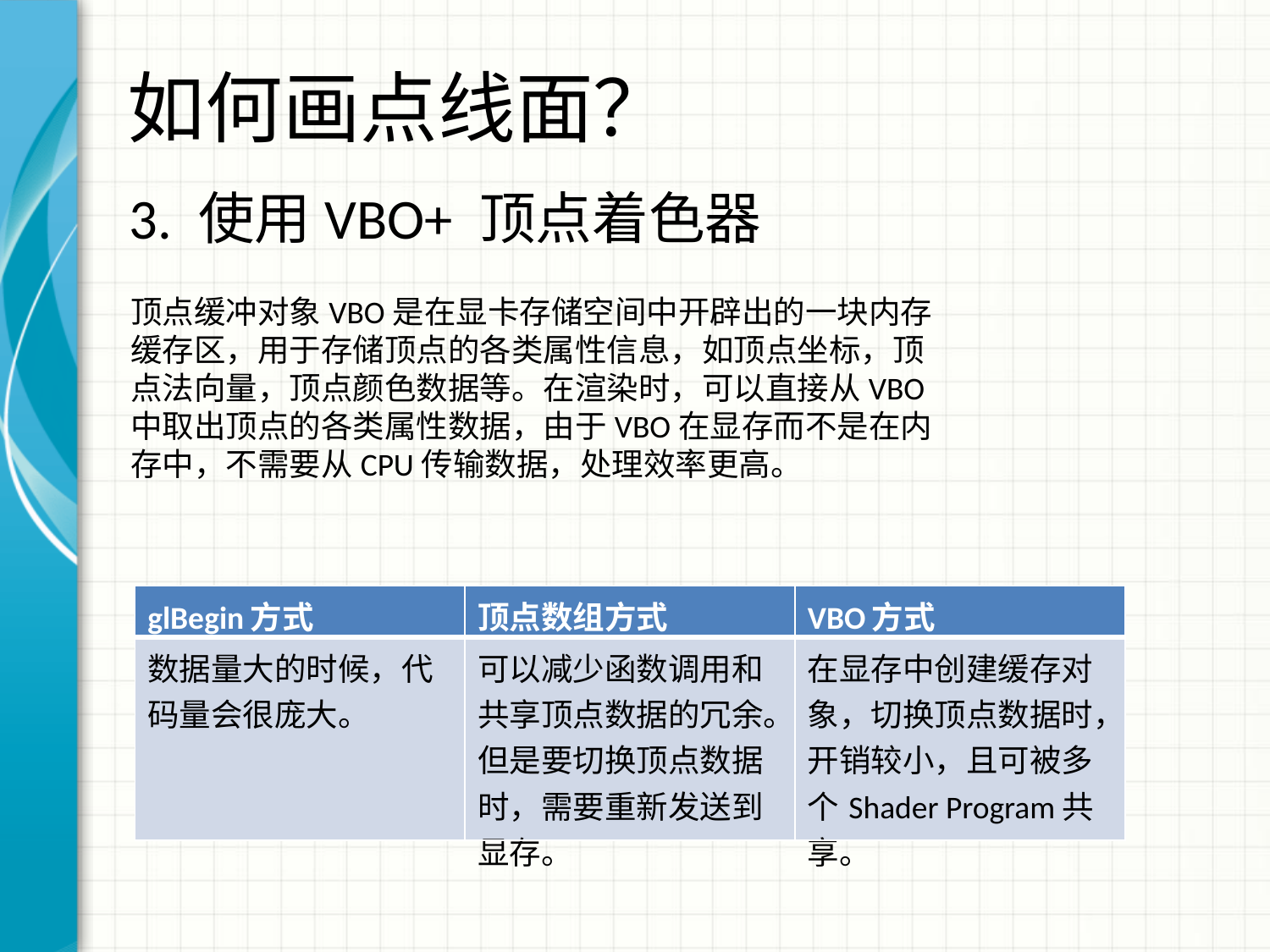

如何画点线面？
3. 使用VBO+ 顶点着色器
顶点缓冲对象VBO是在显卡存储空间中开辟出的一块内存缓存区，用于存储顶点的各类属性信息，如顶点坐标，顶点法向量，顶点颜色数据等。在渲染时，可以直接从VBO中取出顶点的各类属性数据，由于VBO在显存而不是在内存中，不需要从CPU传输数据，处理效率更高。
| glBegin方式 | 顶点数组方式 | VBO方式 |
| --- | --- | --- |
| 数据量大的时候，代码量会很庞大。 | 可以减少函数调用和共享顶点数据的冗余。但是要切换顶点数据时，需要重新发送到显存。 | 在显存中创建缓存对象，切换顶点数据时，开销较小，且可被多个Shader Program共享。 |